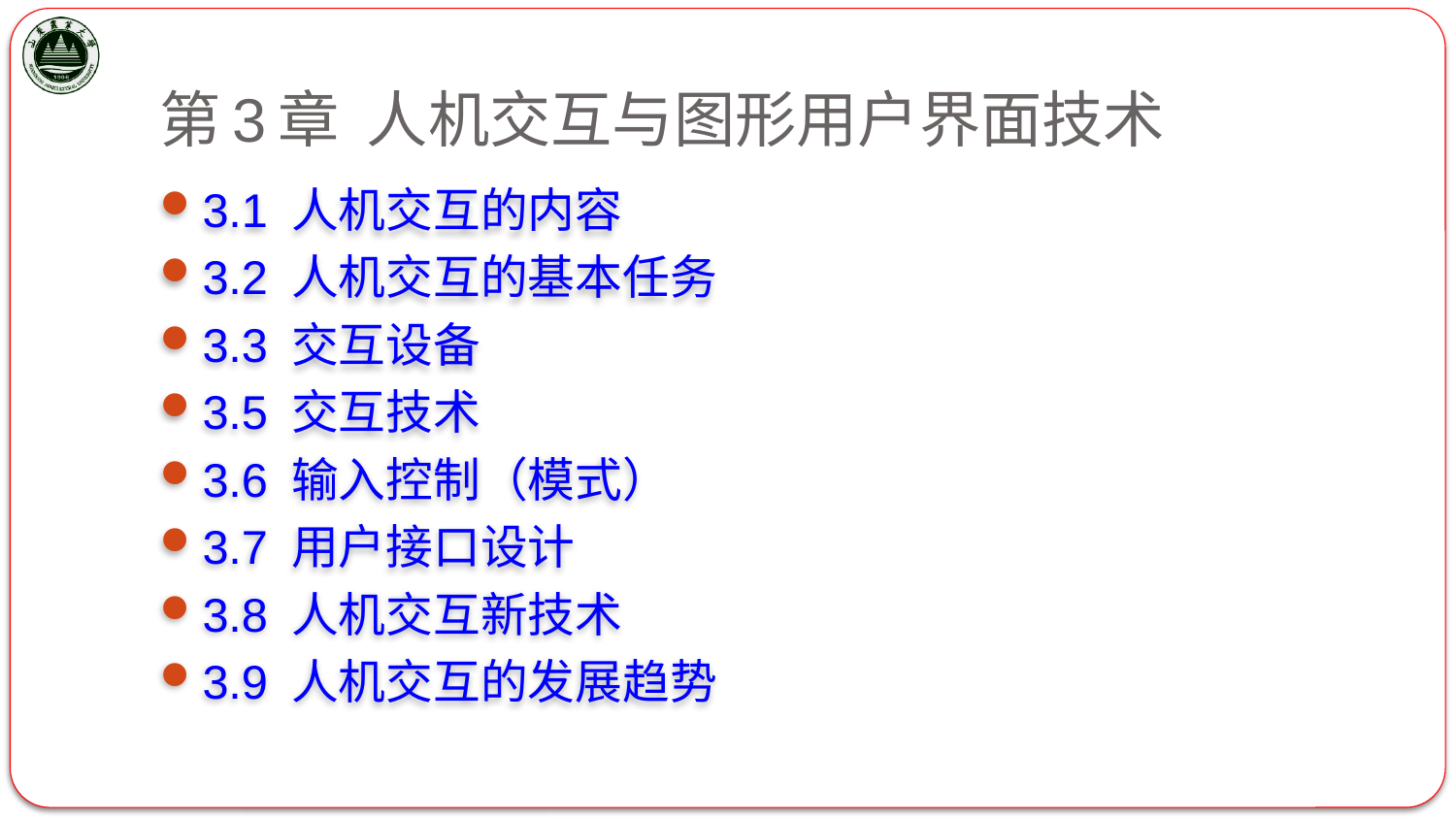

# 第3章  人机交互与图形用户界面技术
3.1 人机交互的内容
3.2 人机交互的基本任务
3.3 交互设备
3.5 交互技术
3.6 输入控制（模式）
3.7 用户接口设计
3.8 人机交互新技术
3.9 人机交互的发展趋势